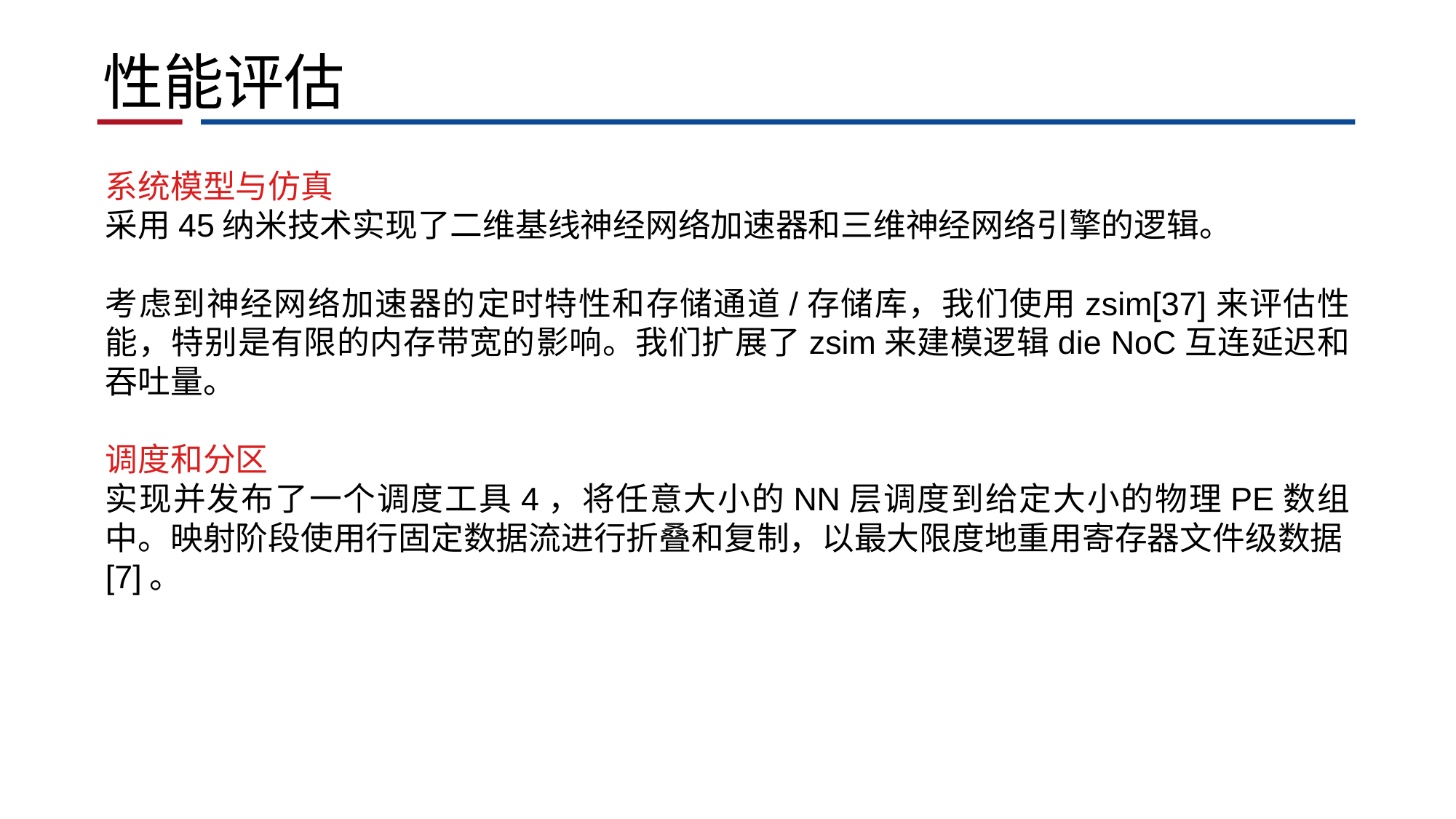

# 性能评估
系统模型与仿真
采用45纳米技术实现了二维基线神经网络加速器和三维神经网络引擎的逻辑。

考虑到神经网络加速器的定时特性和存储通道/存储库，我们使用zsim[37]来评估性能，特别是有限的内存带宽的影响。我们扩展了zsim来建模逻辑die NoC互连延迟和吞吐量。

调度和分区
实现并发布了一个调度工具4，将任意大小的NN层调度到给定大小的物理PE数组中。映射阶段使用行固定数据流进行折叠和复制，以最大限度地重用寄存器文件级数据[7]。
22